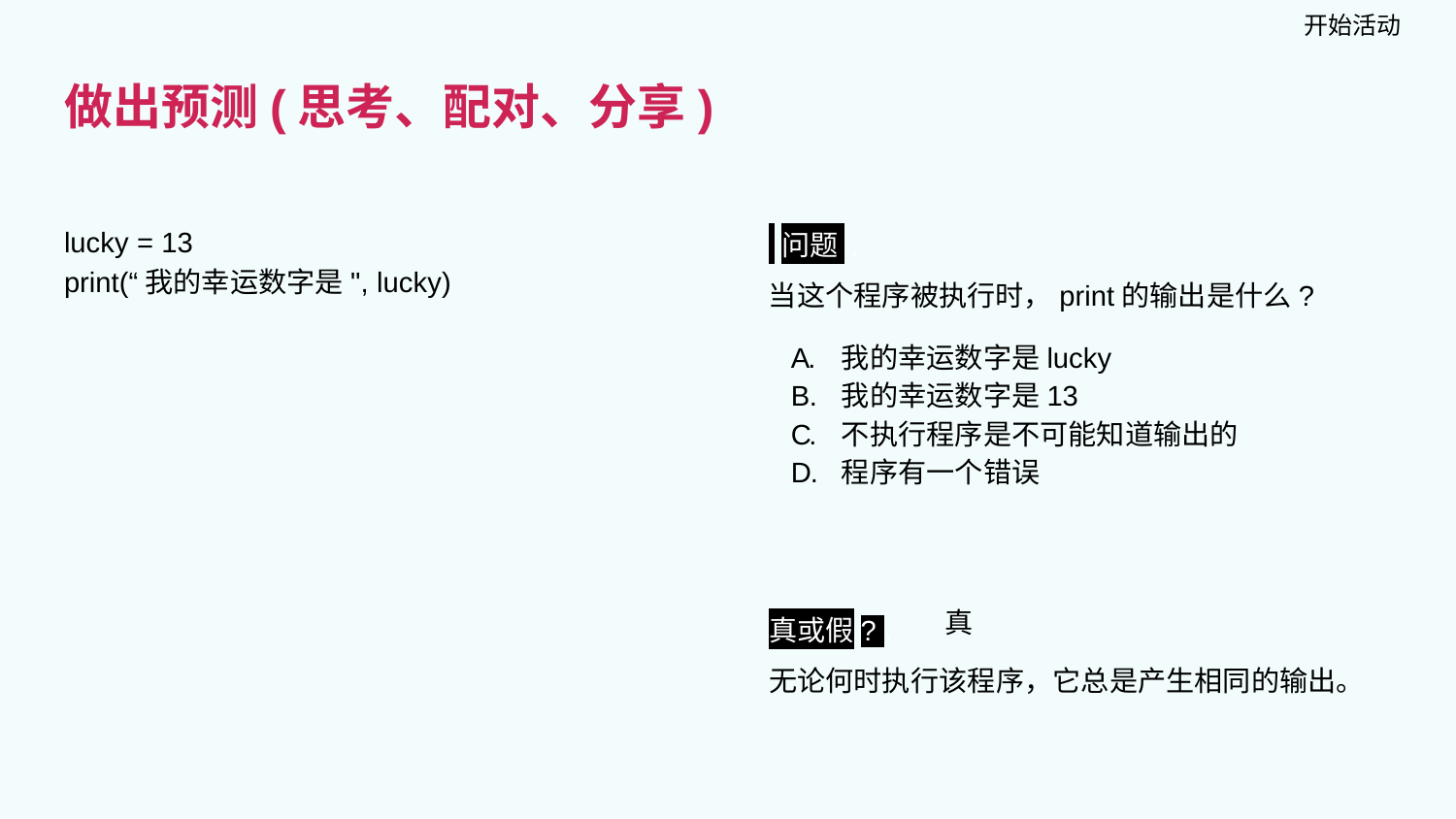

开始活动
做出预测(思考、配对、分享)
lucky = 13
print(“我的幸运数字是", lucky)

 问题 .
当这个程序被执行时，print的输出是什么?
我的幸运数字是lucky
我的幸运数字是13
不执行程序是不可能知道输出的
程序有一个错误
真或假? .
无论何时执行该程序，它总是产生相同的输出。

真